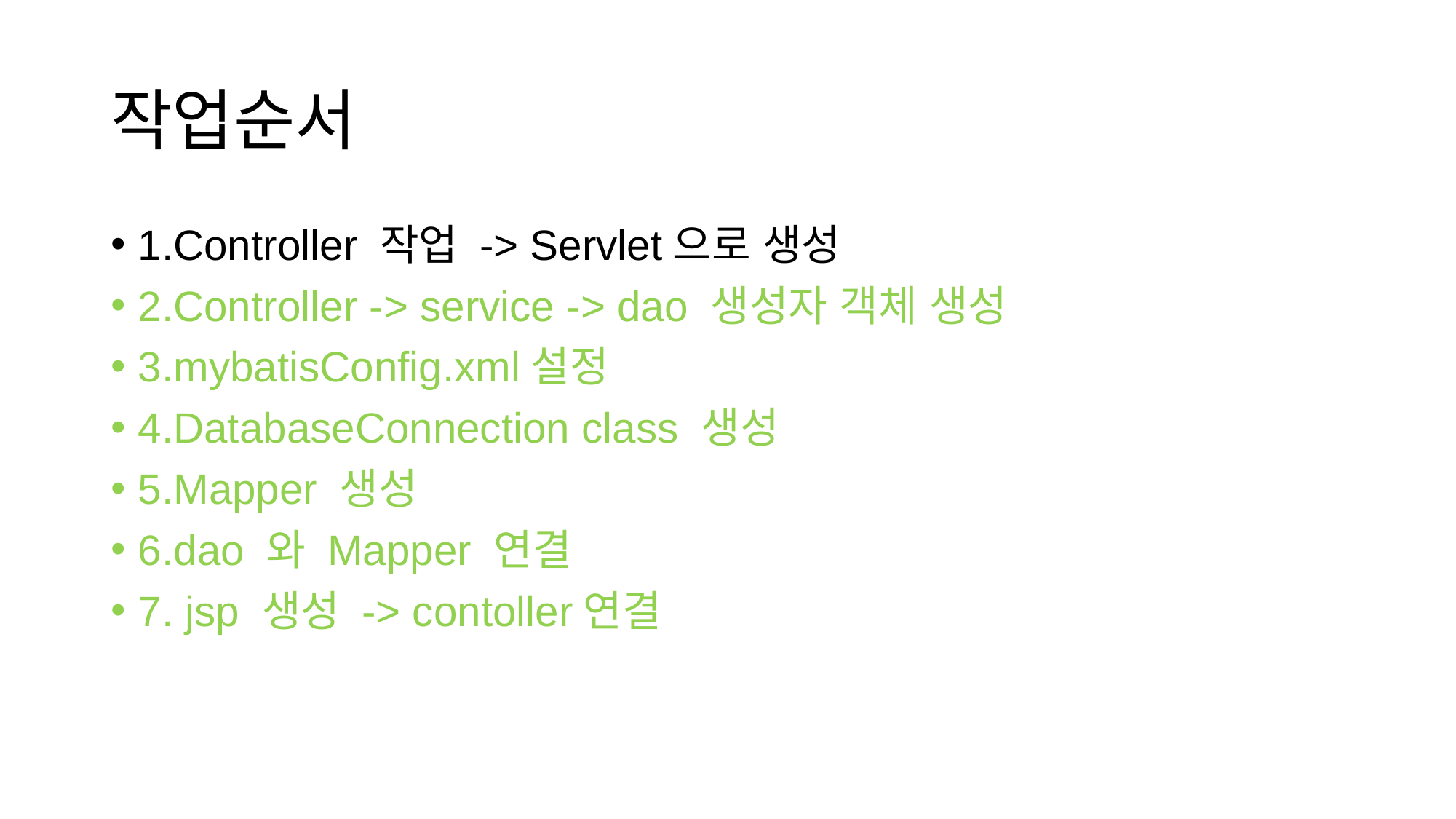

# 작업순서
1.Controller 작업 -> Servlet으로 생성
2.Controller -> service -> dao 생성자 객체 생성
3.mybatisConfig.xml설정
4.DatabaseConnection class 생성
5.Mapper 생성
6.dao 와 Mapper 연결
7. jsp 생성 -> contoller연결